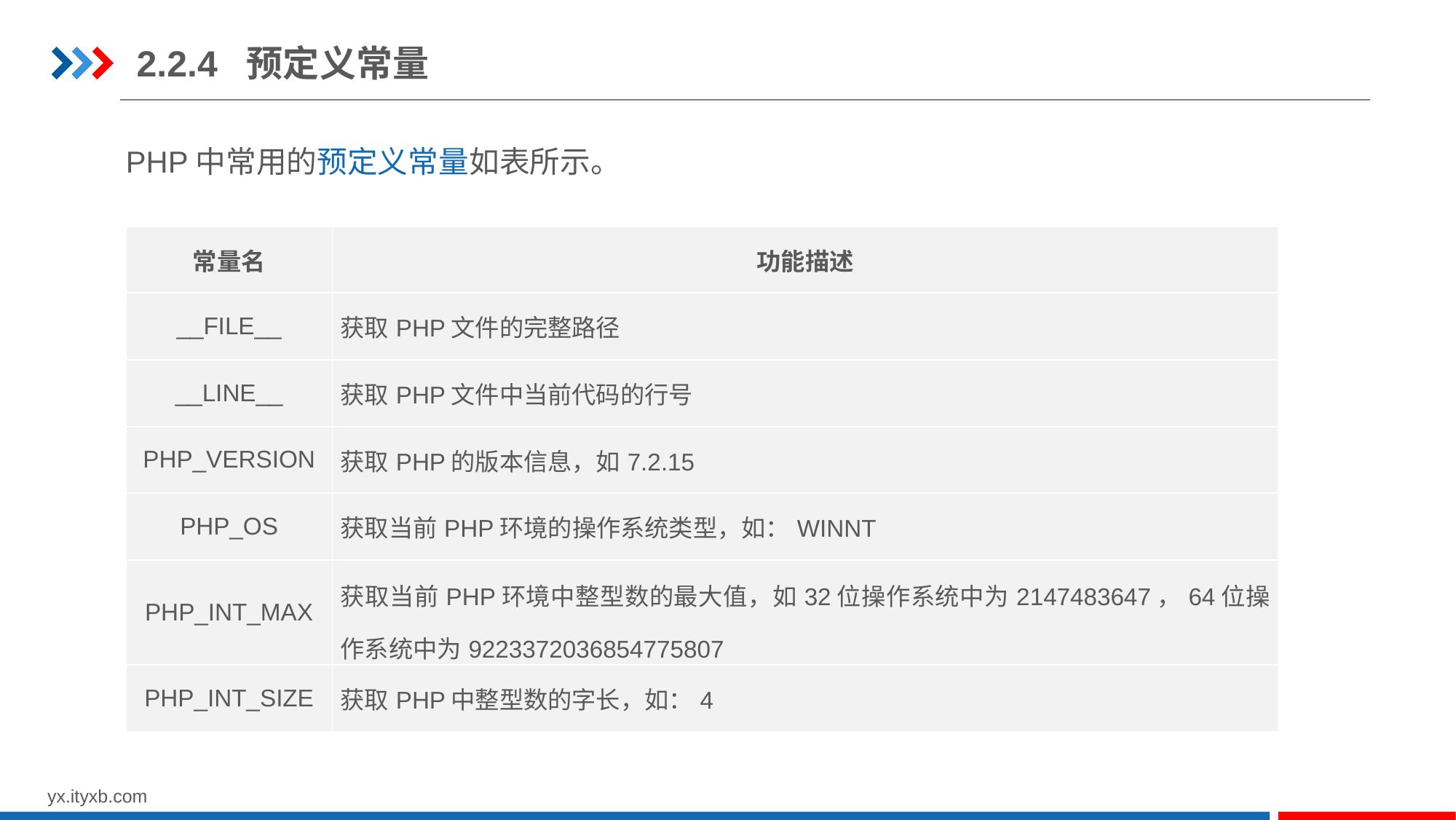

2.2.4  预定义常量
PHP中常用的预定义常量如表所示。
| 常量名 | 功能描述 |
| --- | --- |
| \_\_FILE\_\_ | 获取PHP文件的完整路径 |
| \_\_LINE\_\_ | 获取PHP文件中当前代码的行号 |
| PHP\_VERSION | 获取PHP的版本信息，如7.2.15 |
| PHP\_OS | 获取当前PHP环境的操作系统类型，如：WINNT |
| PHP\_INT\_MAX | 获取当前PHP环境中整型数的最大值，如32位操作系统中为2147483647，64位操作系统中为9223372036854775807 |
| PHP\_INT\_SIZE | 获取PHP中整型数的字长，如：4 |